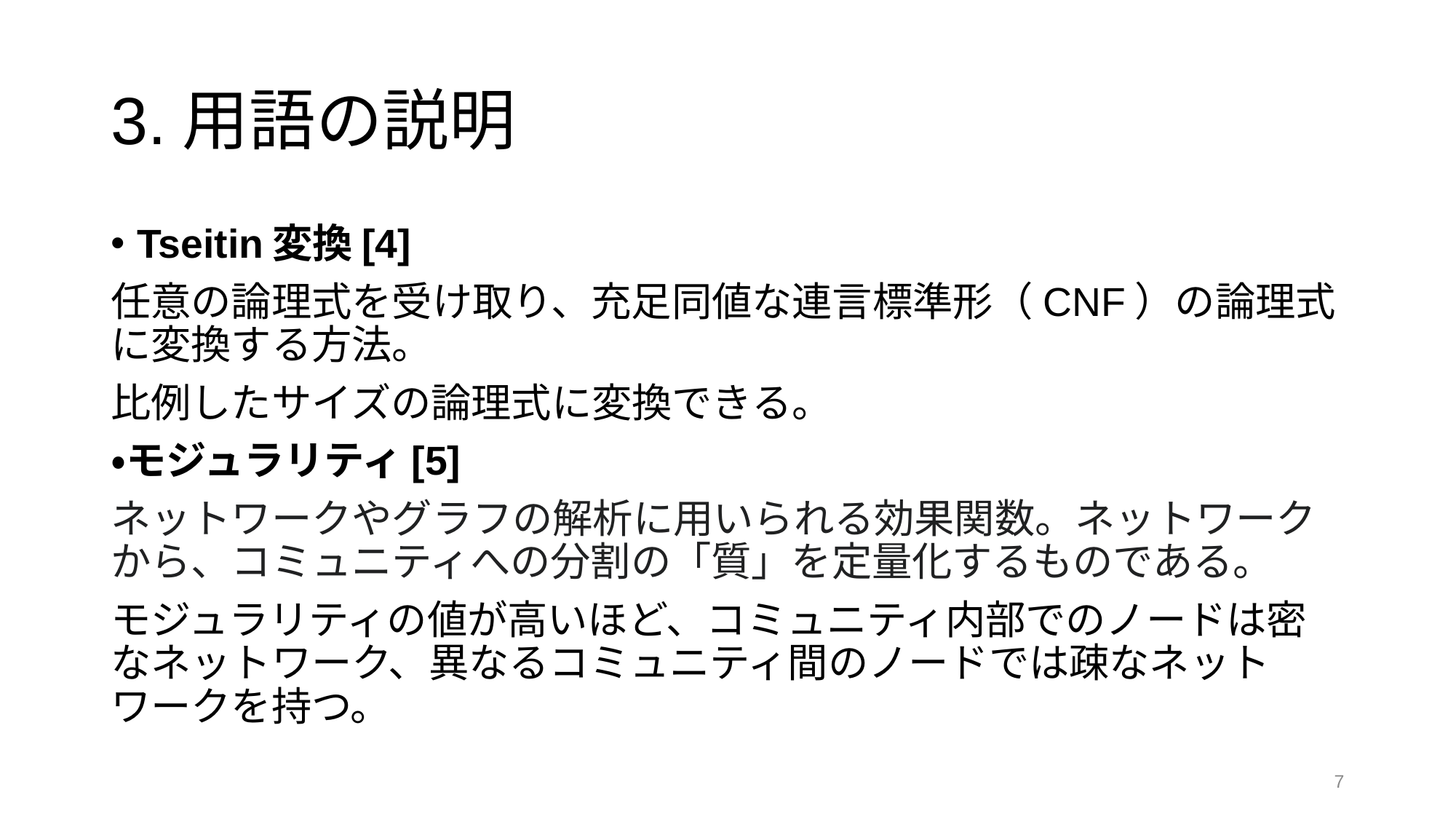

# 3.用語の説明
Tseitin変換[4]
任意の論理式を受け取り、充足同値な連言標準形（CNF）の論理式に変換する方法。
比例したサイズの論理式に変換できる。
・モジュラリティ[5]
ネットワークやグラフの解析に用いられる効果関数。ネットワークから、コミュニティへの分割の「質」を定量化するものである。
モジュラリティの値が高いほど、コミュニティ内部でのノードは密なネットワーク、異なるコミュニティ間のノードでは疎なネットワークを持つ。
7